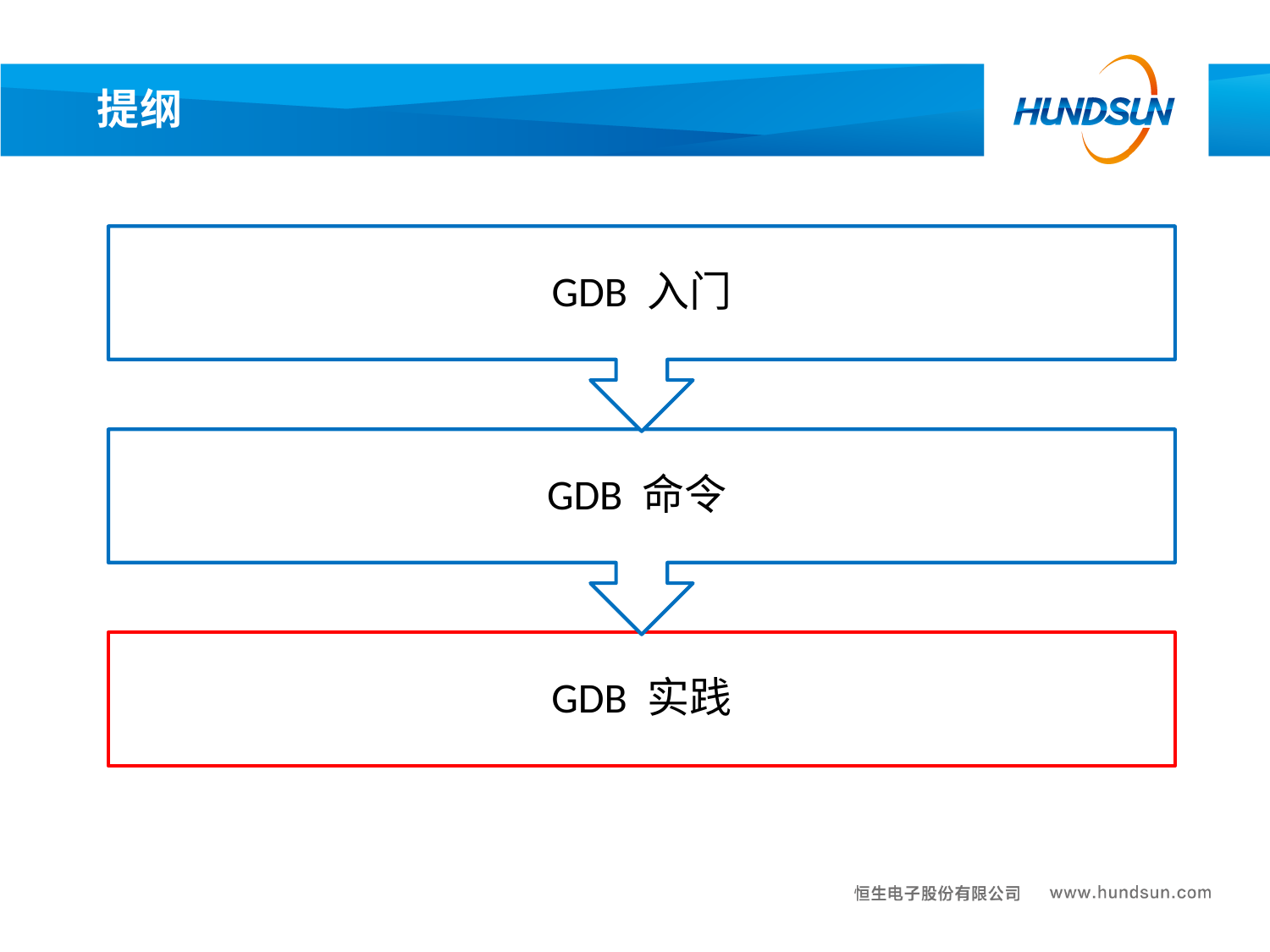

提纲
GDB 实践
GDB 命令
GDB 入门